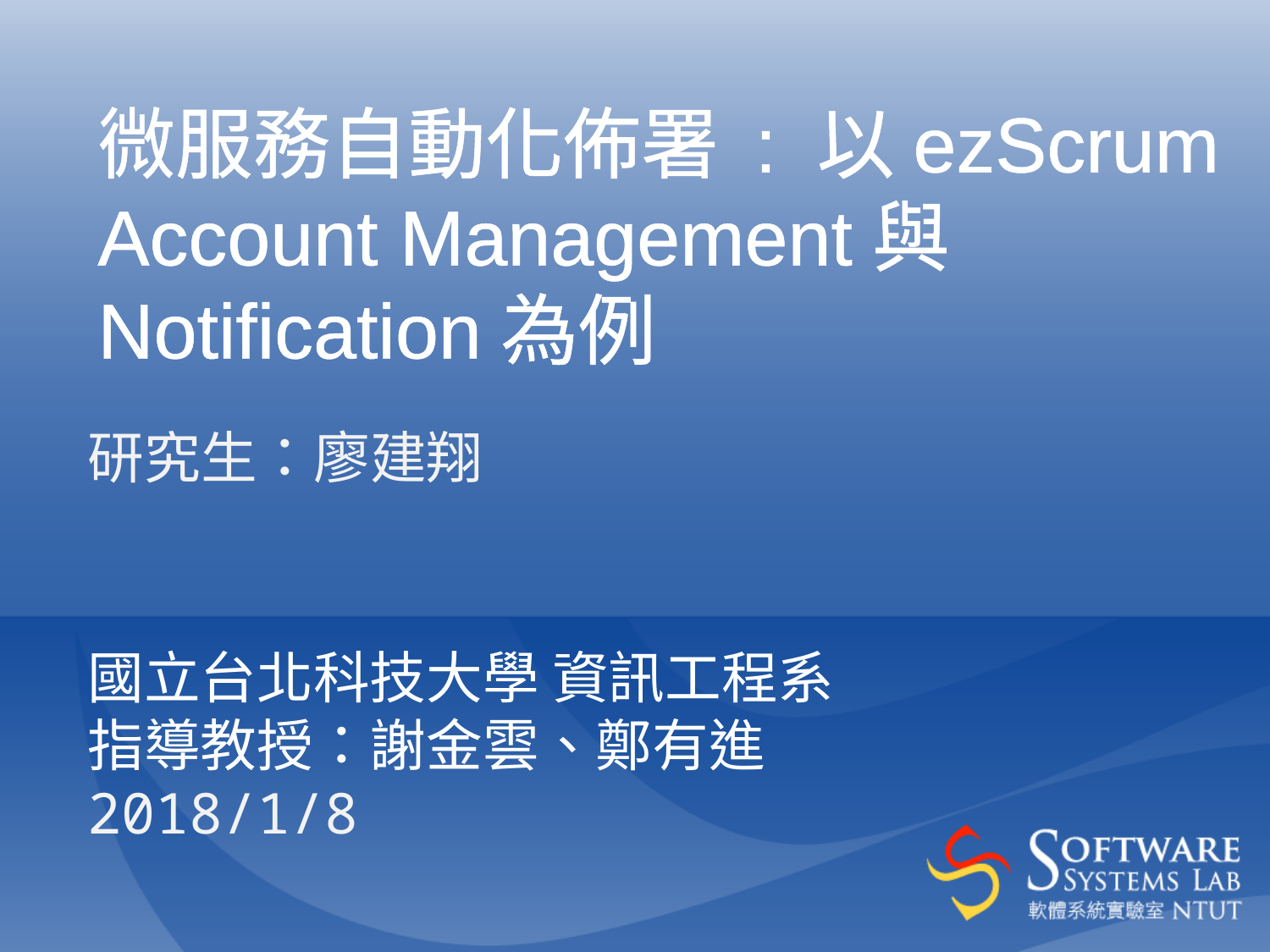

# 微服務自動化佈署 : 以ezScrum Account Management與Notification為例
研究生：廖建翔

國立台北科技大學 資訊工程系
指導教授：謝金雲、鄭有進
2018/1/8